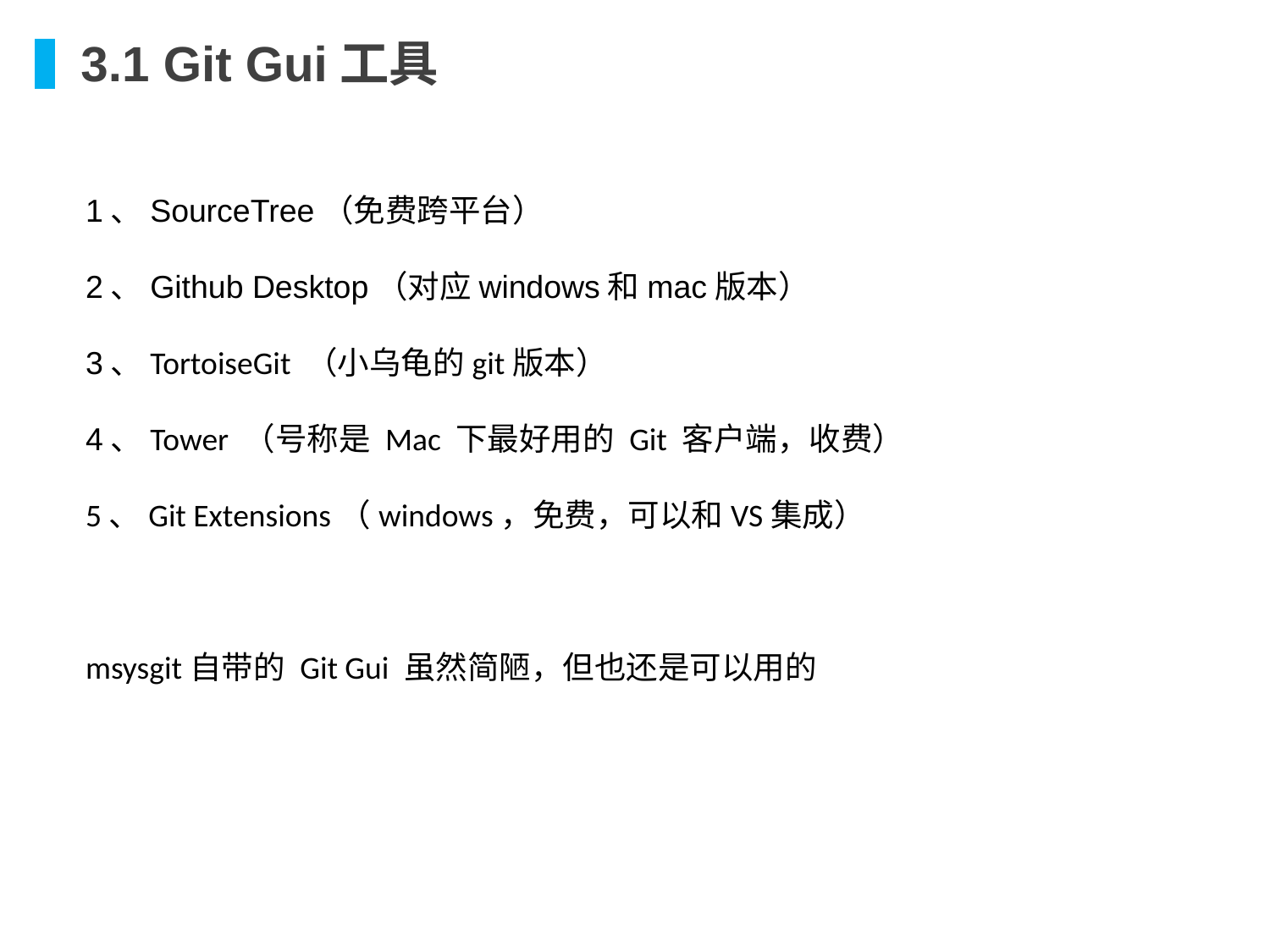

3.1 Git Gui工具

1、SourceTree（免费跨平台）
2、Github Desktop（对应windows和mac版本）
3、TortoiseGit （小乌龟的git版本）
4、Tower （号称是 Mac 下最好用的 Git 客户端，收费）
5、Git Extensions（windows，免费，可以和VS集成）

msysgit自带的 Git Gui 虽然简陋，但也还是可以用的